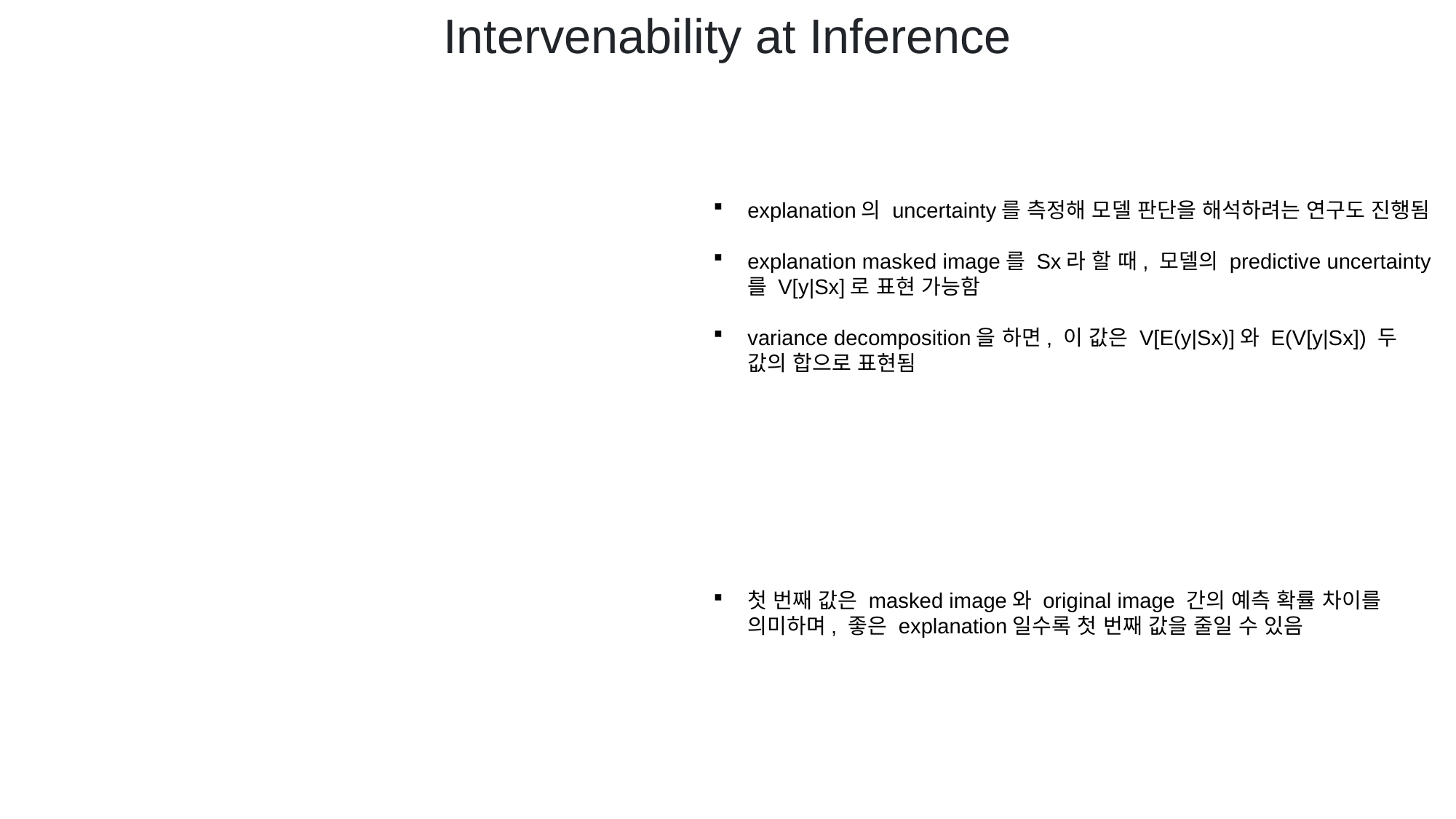

Intervenability at Inference
explanation의 uncertainty를 측정해 모델 판단을 해석하려는 연구도 진행됨

explanation masked image를 Sx라 할 때, 모델의 predictive uncertainty를 V[y|Sx]로 표현 가능함

variance decomposition을 하면, 이 값은 V[E(y|Sx)]와 E(V[y|Sx]) 두 값의 합으로 표현됨

첫 번째 값은 masked image와 original image 간의 예측 확률 차이를 의미하며, 좋은 explanation일수록 첫 번째 값을 줄일 수 있음